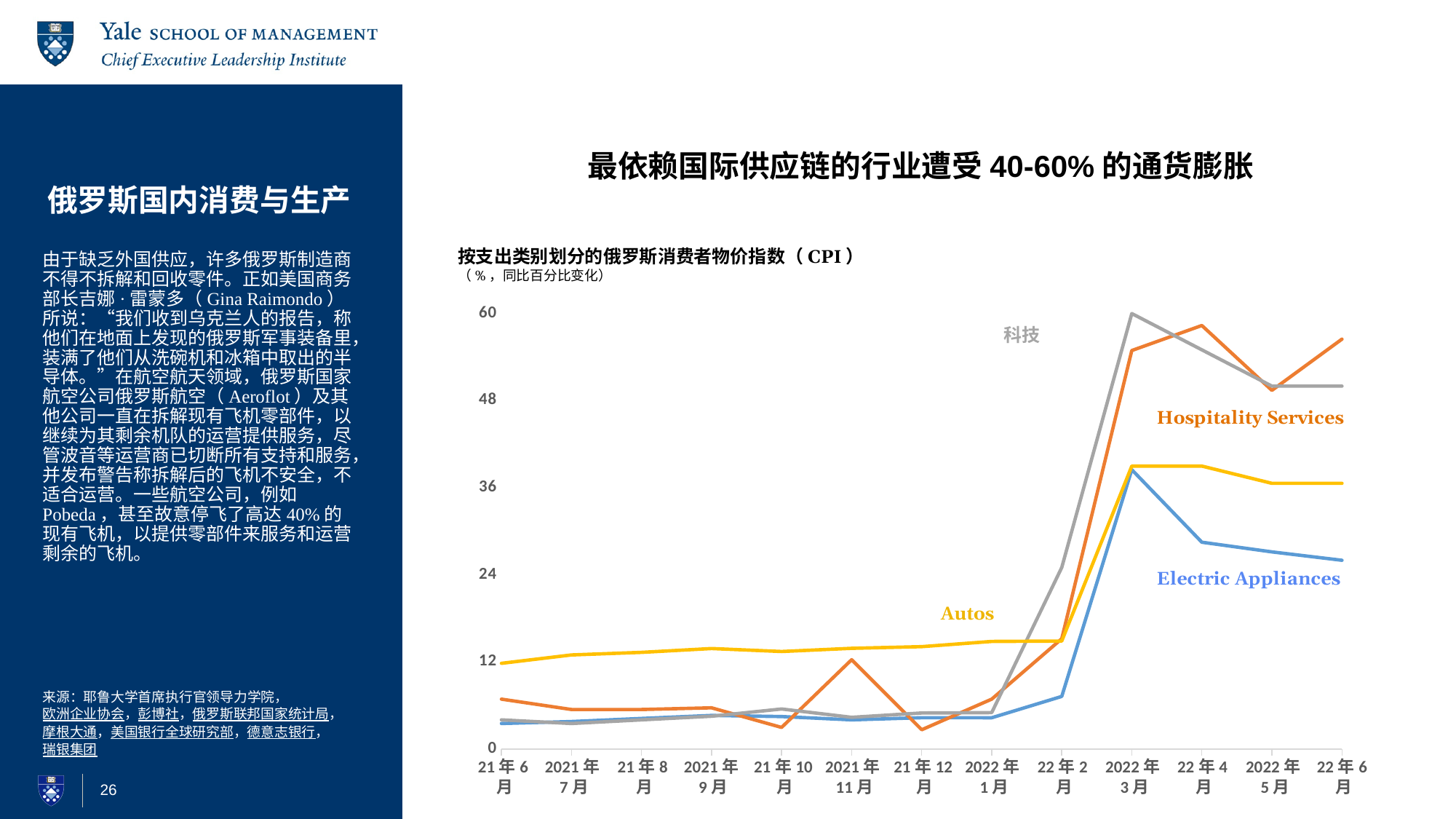

# 俄罗斯国内消费与生产
最依赖国际供应链的行业遭受40-60%的通货膨胀
由于缺乏外国供应，许多俄罗斯制造商不得不拆解和回收零件。正如美国商务部长吉娜·雷蒙多（Gina Raimondo）所说：“我们收到乌克兰人的报告，称他们在地面上发现的俄罗斯军事装备里，装满了他们从洗碗机和冰箱中取出的半导体。”在航空航天领域，俄罗斯国家航空公司俄罗斯航空（Aeroflot）及其他公司一直在拆解现有飞机零部件，以继续为其剩余机队的运营提供服务，尽管波音等运营商已切断所有支持和服务，并发布警告称拆解后的飞机不安全，不适合运营。一些航空公司，例如Pobeda，甚至故意停飞了高达40%的现有飞机，以提供零部件来服务和运营剩余的飞机。

按支出类别划分的俄罗斯消费者物价指数（CPI）
（%，同比百分比变化）

### Chart

| Category |  |  |  |  |
|---|---|---|---|---|
| 44742 | 25.99 | 56.47 | 50.0 | 36.6 |
| 44712 | 27.15 | 49.41 | 50.0 | 36.6 |
| 44681 | 28.48 | 58.35 | 55.0 | 38.98 |
| 44651 | 38.48 | 54.9 | 60.0 | 38.98 |
| 44620 | 7.23 | 15.18 | 25.0 | 14.86 |
| 44592 | 4.29 | 6.86 | 5.0 | 14.81 |
| 44561 | 4.3 | 2.64 | 4.95 | 14.09 |
| 44530 | 4.0 | 12.29 | 4.35 | 13.86 |
| 44500 | 4.46 | 2.96 | 5.5 | 13.42 |
| 44469 | 4.61 | 5.66 | 4.5 | 13.83 |
| 44439 | 4.2 | 5.43 | 4.0 | 13.3 |
| 44408 | 3.77 | 5.43 | 3.5 | 12.95 |
| 44377 | 3.5 | 6.86 | 4.0 | 11.79 |
科技
来源：耶鲁大学首席执行官领导力学院，欧洲企业协会，彭博社，俄罗斯联邦国家统计局，摩根大通，美国银行全球研究部，德意志银行，瑞银集团
22年2月
2021年7月
21年8月
2021年9月
21年10月
2021年11月
21年12月
2022年1月
2022年3月
22年4月
2022年5月
22年6月
21年6月
26